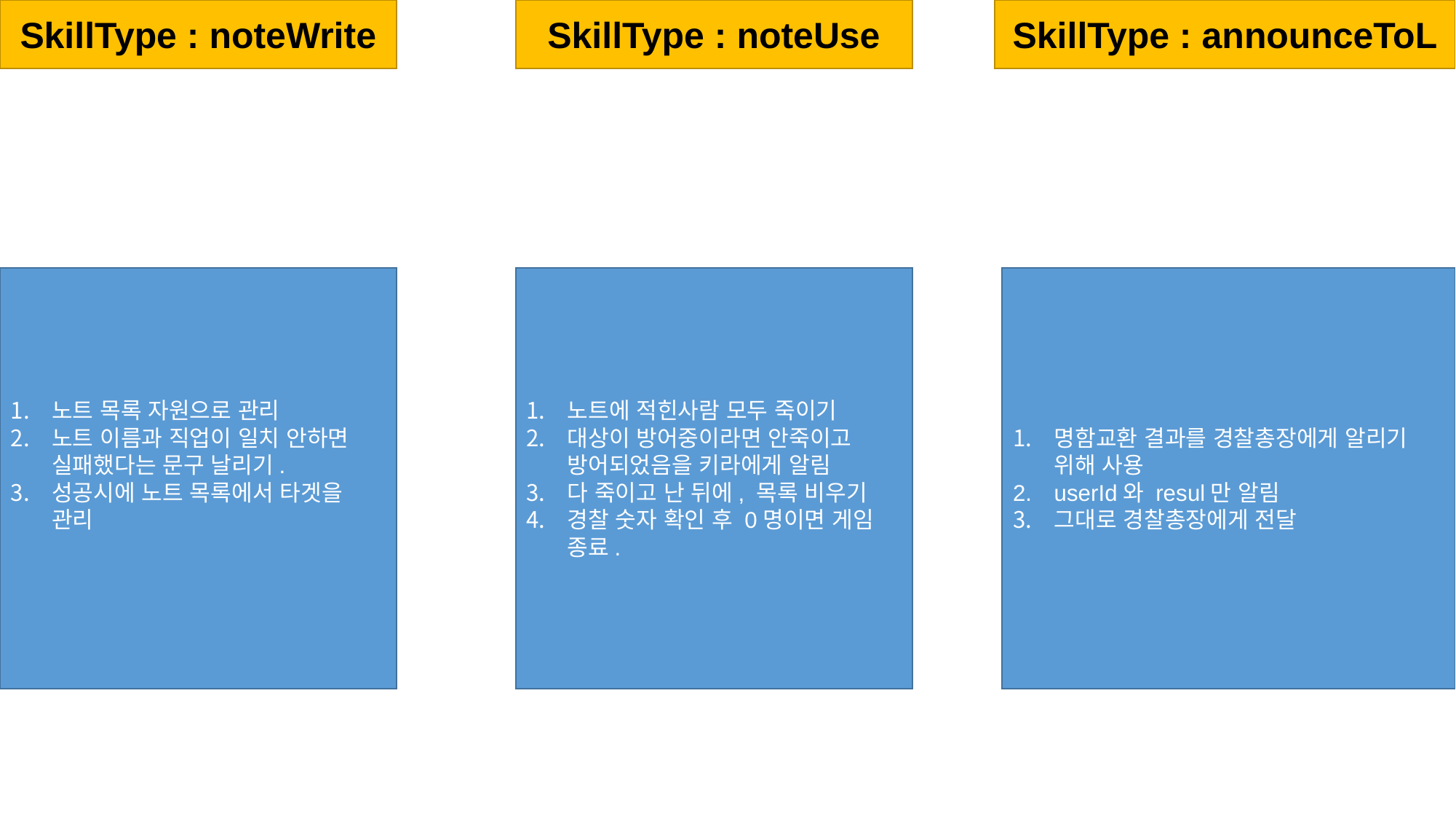

SkillType : noteWrite
SkillType : noteUse
SkillType : announceToL
노트에 적힌사람 모두 죽이기
대상이 방어중이라면 안죽이고 방어되었음을 키라에게 알림
다 죽이고 난 뒤에, 목록 비우기
경찰 숫자 확인 후 0명이면 게임 종료.
명함교환 결과를 경찰총장에게 알리기 위해 사용
userId와 resul만 알림
그대로 경찰총장에게 전달
노트 목록 자원으로 관리
노트 이름과 직업이 일치 안하면 실패했다는 문구 날리기.
성공시에 노트 목록에서 타겟을 관리